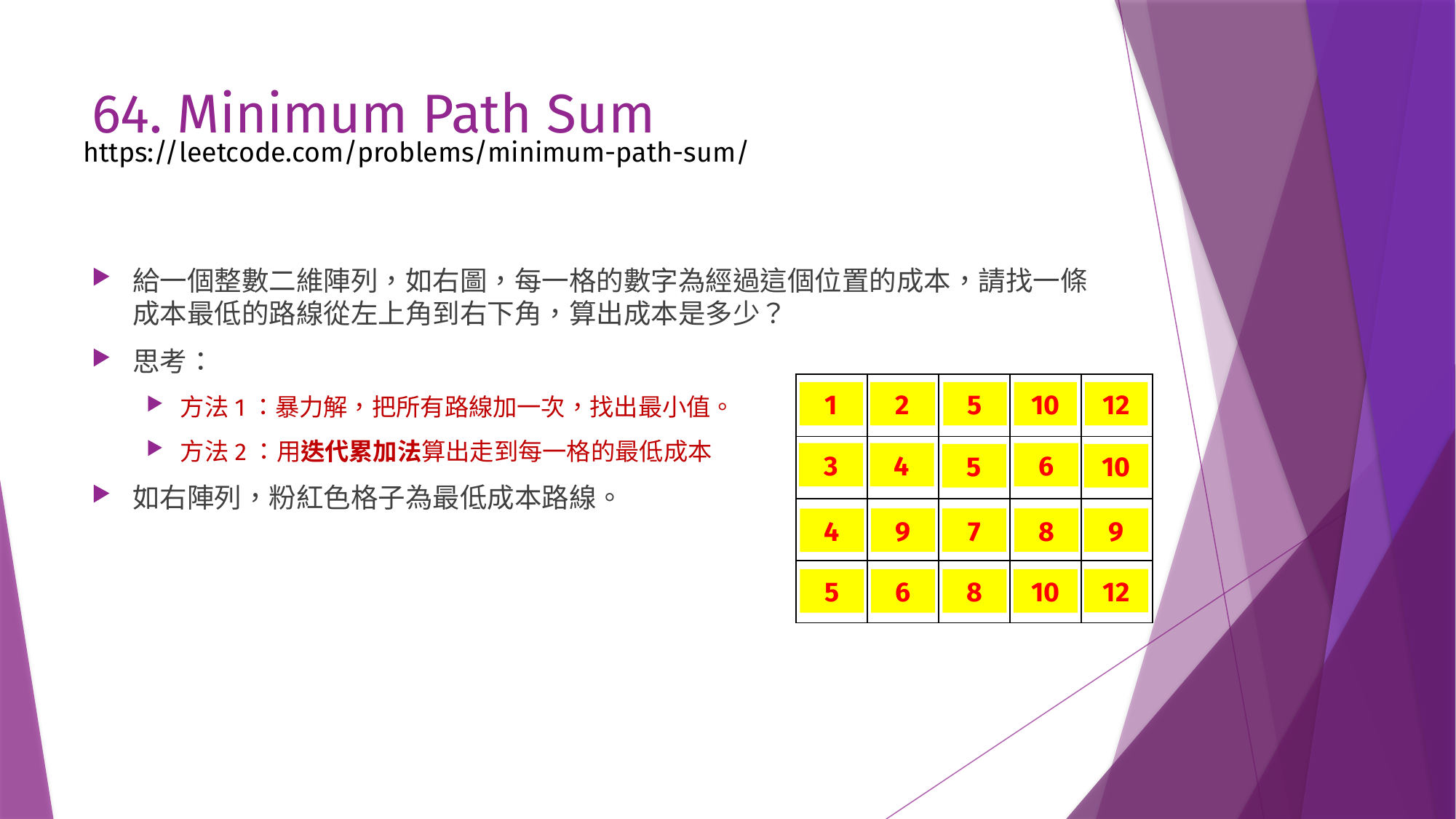

# 64. Minimum Path Sum
https://leetcode.com/problems/minimum-path-sum/
給一個整數二維陣列，如右圖，每一格的數字為經過這個位置的成本，請找一條成本最低的路線從左上角到右下角，算出成本是多少？
思考：
方法1：暴力解，把所有路線加一次，找出最小值。
方法2：用迭代累加法算出走到每一格的最低成本
如右陣列，粉紅色格子為最低成本路線。
| 1 | 1 | 3 | 5 | 2 |
| --- | --- | --- | --- | --- |
| 2 | 2 | 1 | 1 | 4 |
| 1 | 5 | 2 | 2 | 1 |
| 1 | 1 | 2 | 2 | 3 |
| 1 | 1 | 3 | 5 | 2 |
| --- | --- | --- | --- | --- |
| 2 | 2 | 1 | 1 | 4 |
| 1 | 5 | 2 | 2 | 1 |
| 1 | 1 | 2 | 2 | 3 |
1
2
5
10
12
3
4
6
5
10
9
7
8
9
4
12
5
6
8
10